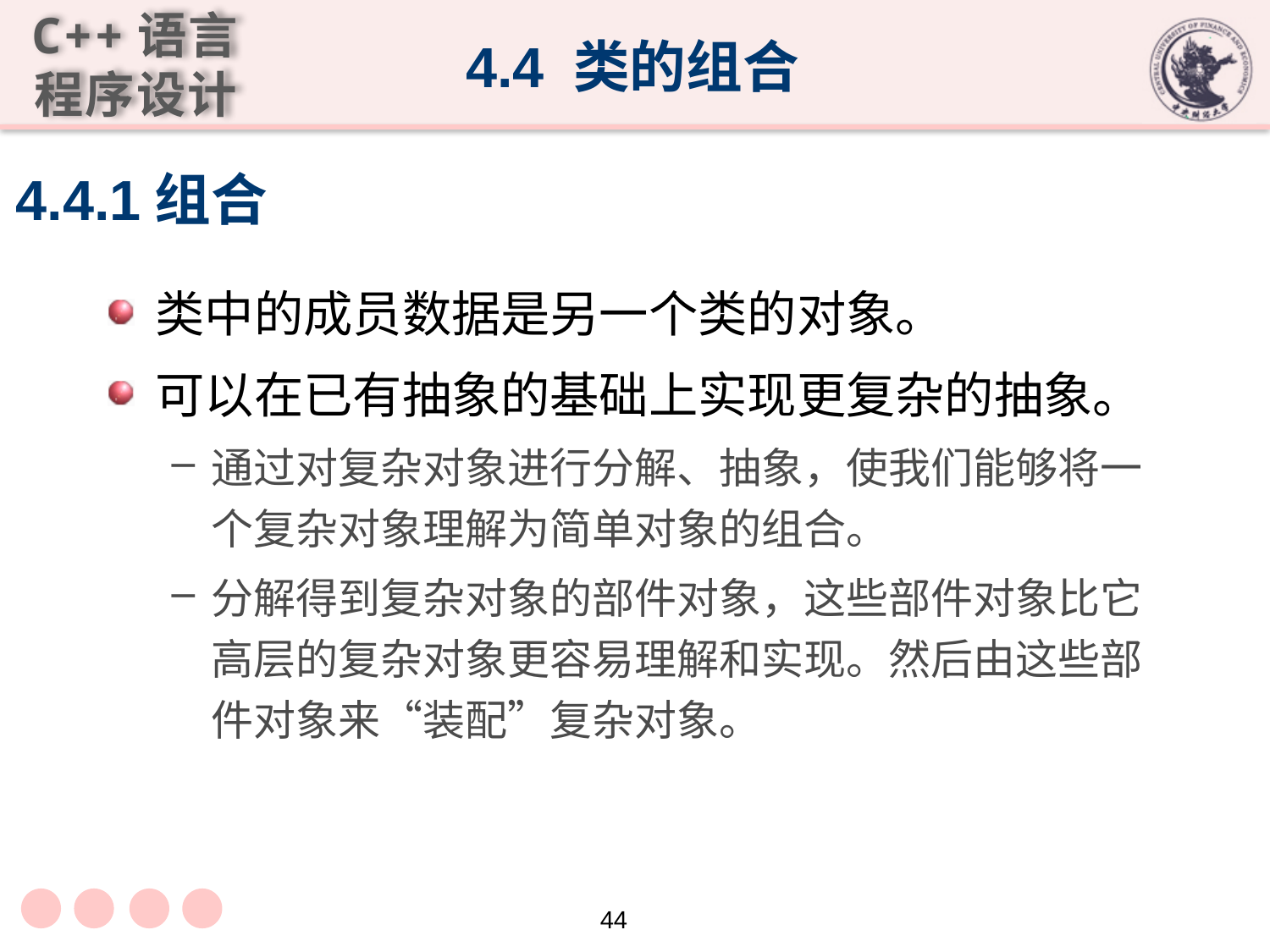

4.4 类的组合
# 4.4.1组合
类中的成员数据是另一个类的对象。
可以在已有抽象的基础上实现更复杂的抽象。
通过对复杂对象进行分解、抽象，使我们能够将一个复杂对象理解为简单对象的组合。
分解得到复杂对象的部件对象，这些部件对象比它高层的复杂对象更容易理解和实现。然后由这些部件对象来“装配”复杂对象。

44